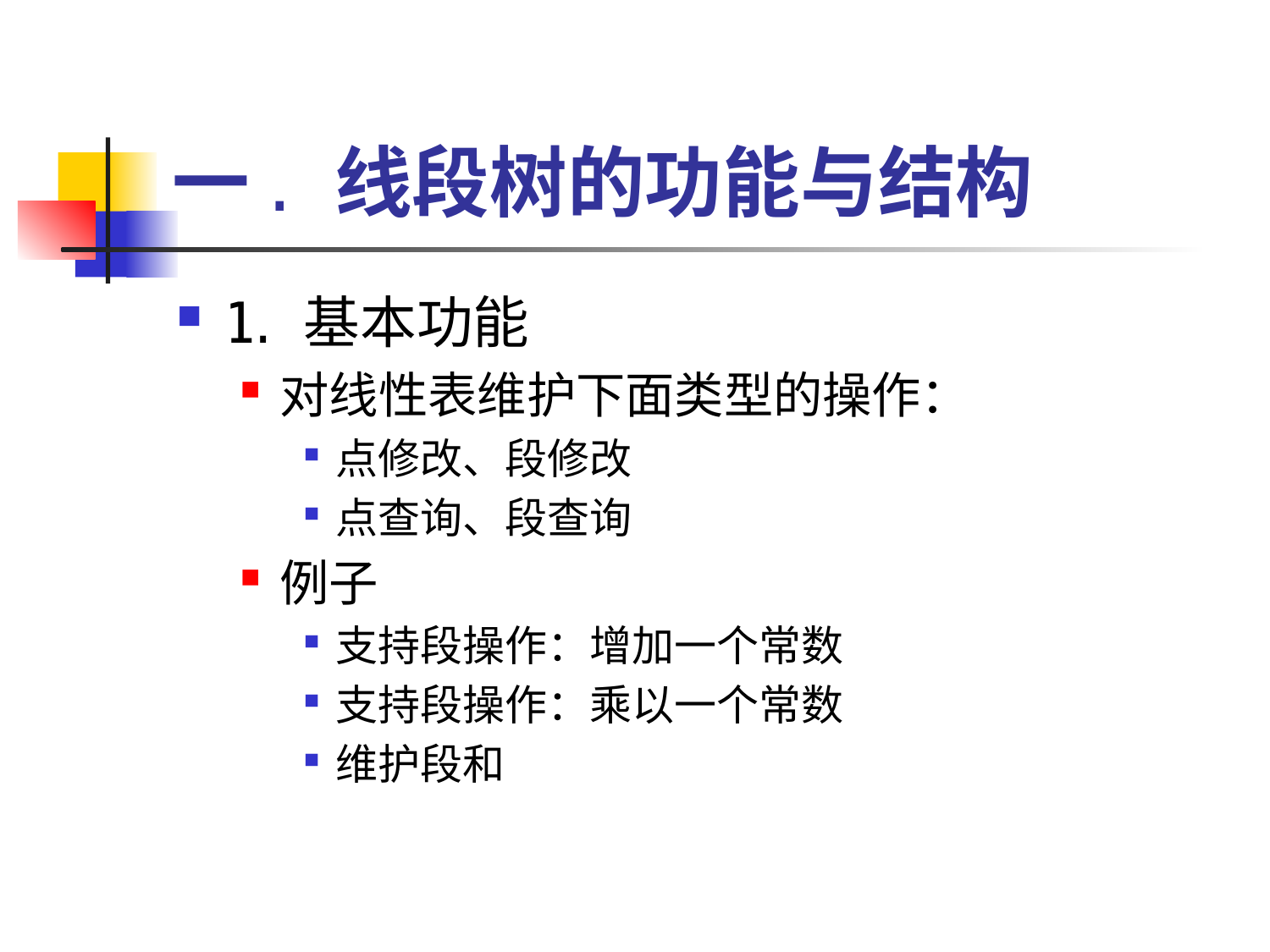

# 一. 线段树的功能与结构
1. 基本功能
对线性表维护下面类型的操作：
点修改、段修改
点查询、段查询
例子
支持段操作：增加一个常数
支持段操作：乘以一个常数
维护段和